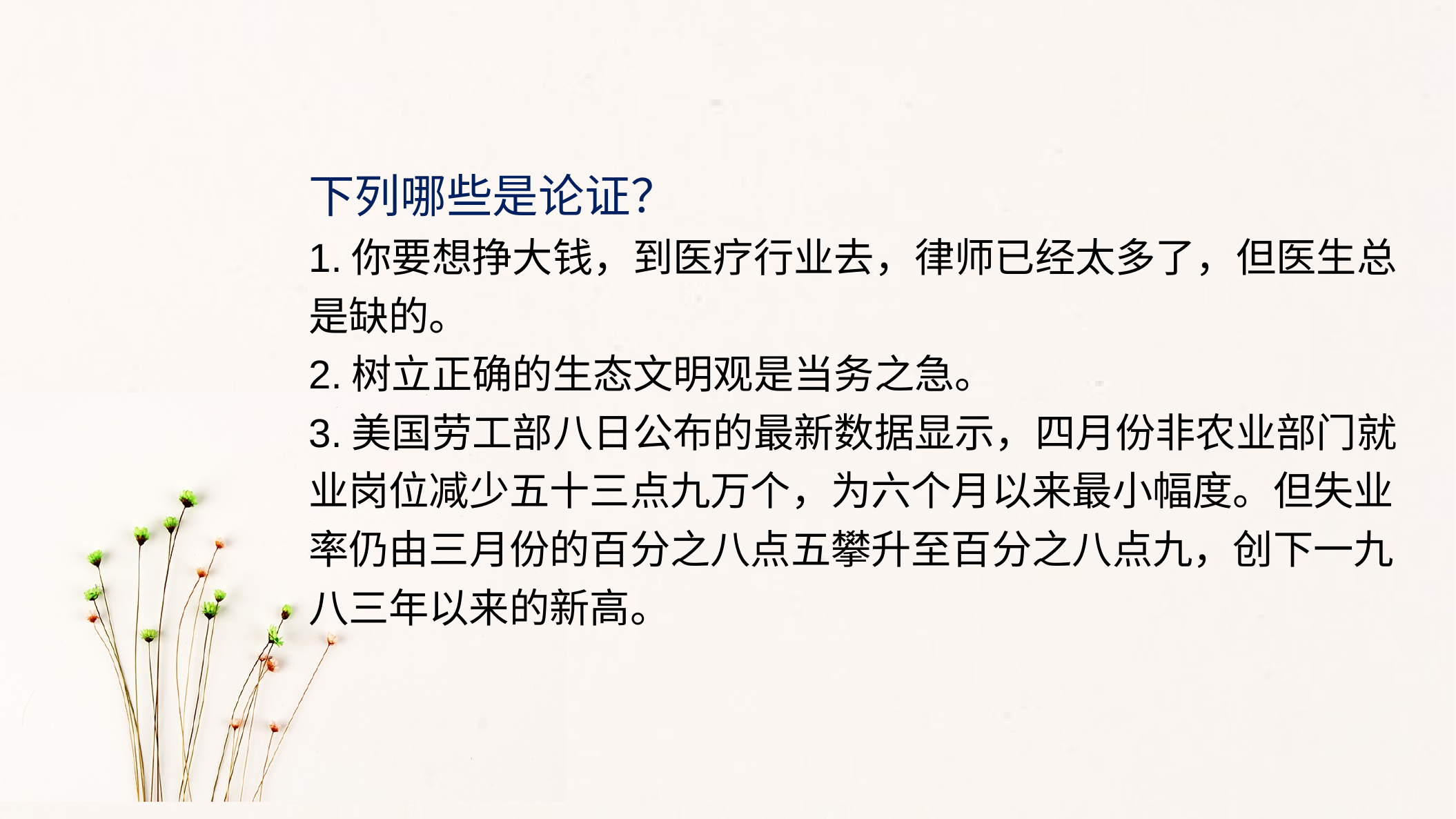

下列哪些是论证？
1.你要想挣大钱，到医疗行业去，律师已经太多了，但医生总是缺的。
2.树立正确的生态文明观是当务之急。
3.美国劳工部八日公布的最新数据显示，四月份非农业部门就业岗位减少五十三点九万个，为六个月以来最小幅度。但失业率仍由三月份的百分之八点五攀升至百分之八点九，创下一九八三年以来的新高。